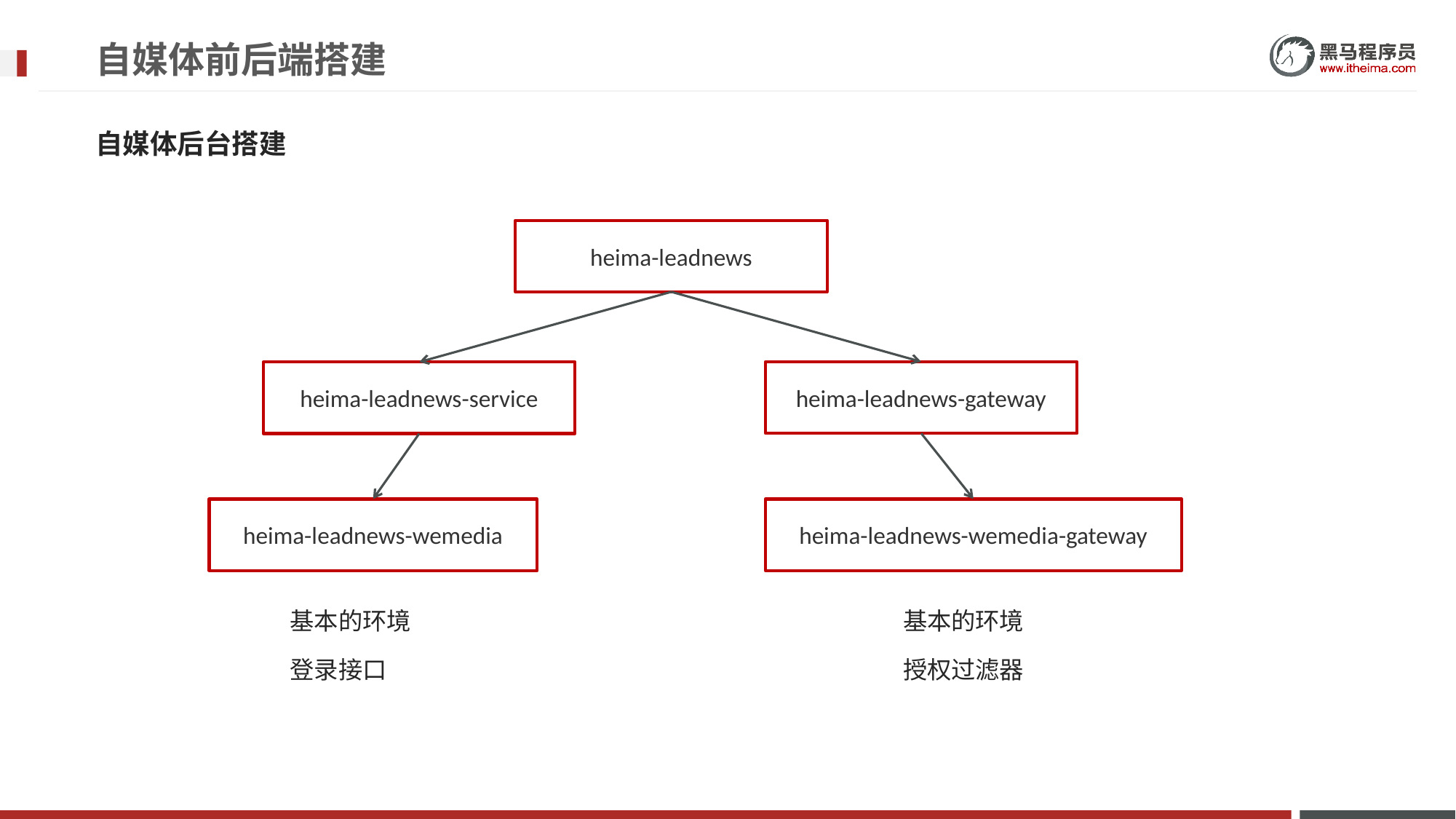

# 自媒体前后端搭建
自媒体后台搭建
heima-leadnews
heima-leadnews-gateway
heima-leadnews-service
heima-leadnews-wemedia-gateway
heima-leadnews-wemedia
基本的环境
登录接口
基本的环境
授权过滤器